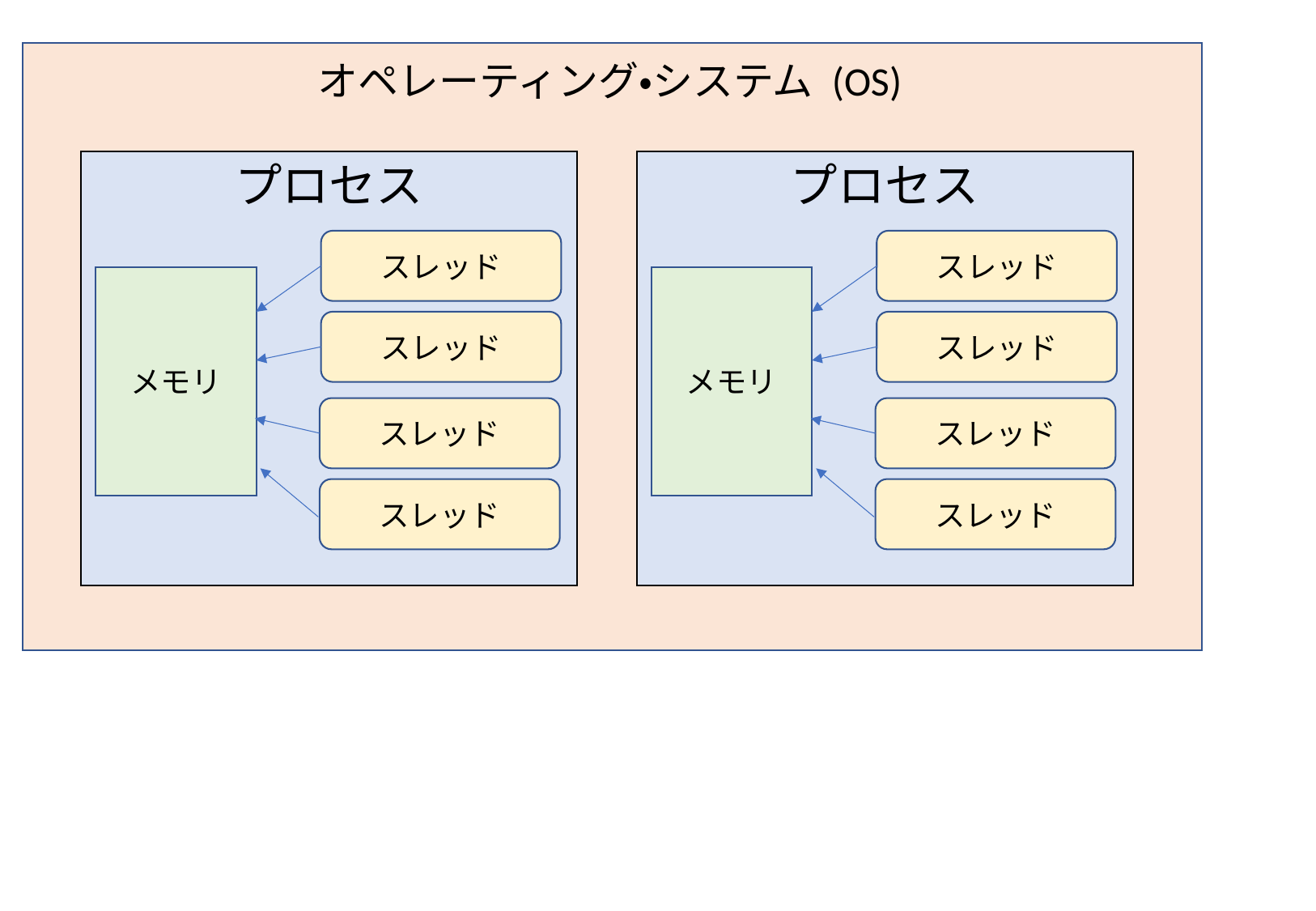

オペレーティング・システム (OS)
プロセス

スレッド
メモリ
スレッド
スレッド
スレッド
プロセス

スレッド
メモリ
スレッド
スレッド
スレッド